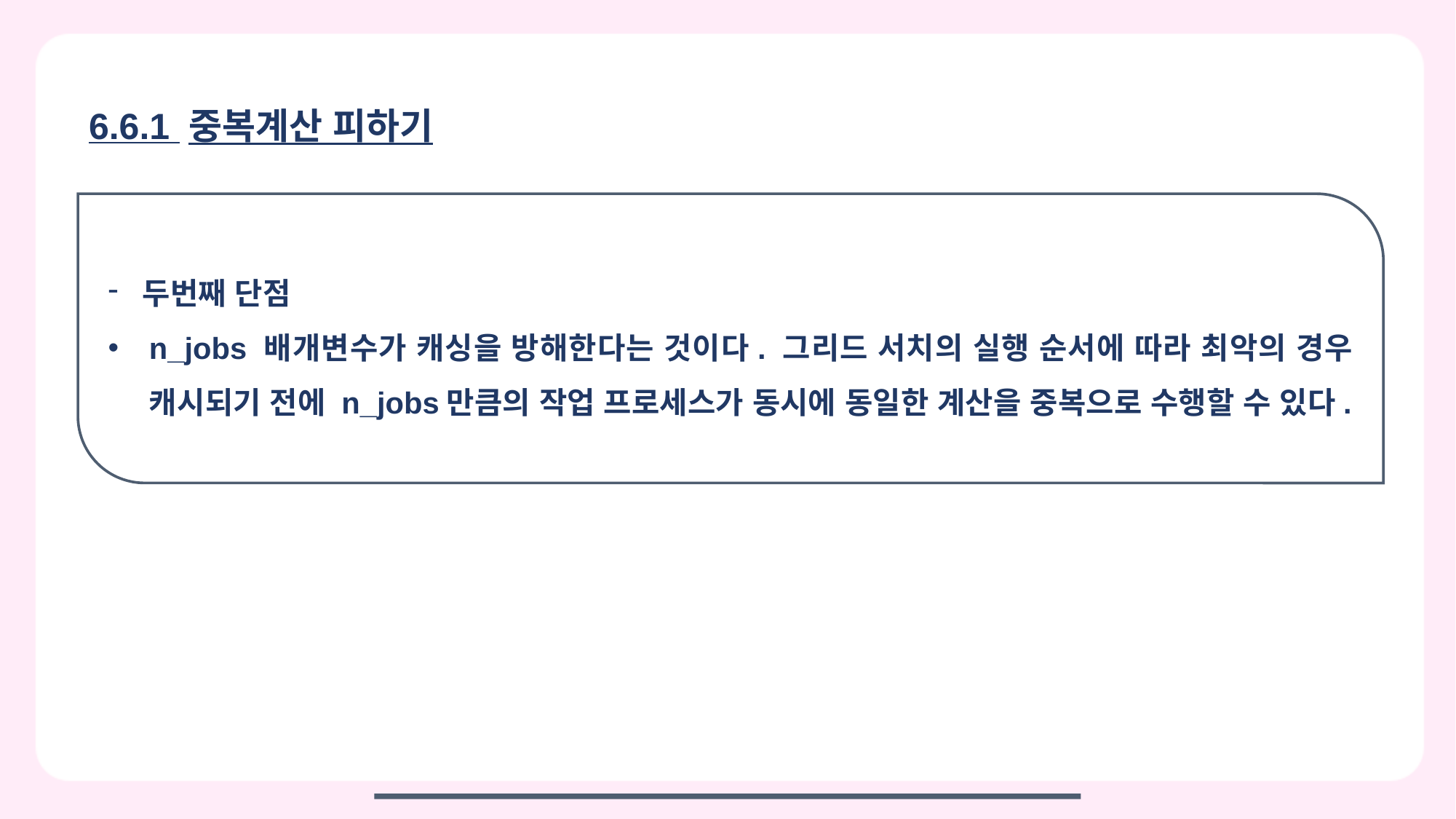

6.6.1 중복계산 피하기
두번째 단점
n_jobs 배개변수가 캐싱을 방해한다는 것이다. 그리드 서치의 실행 순서에 따라 최악의 경우 캐시되기 전에 n_jobs만큼의 작업 프로세스가 동시에 동일한 계산을 중복으로 수행할 수 있다.